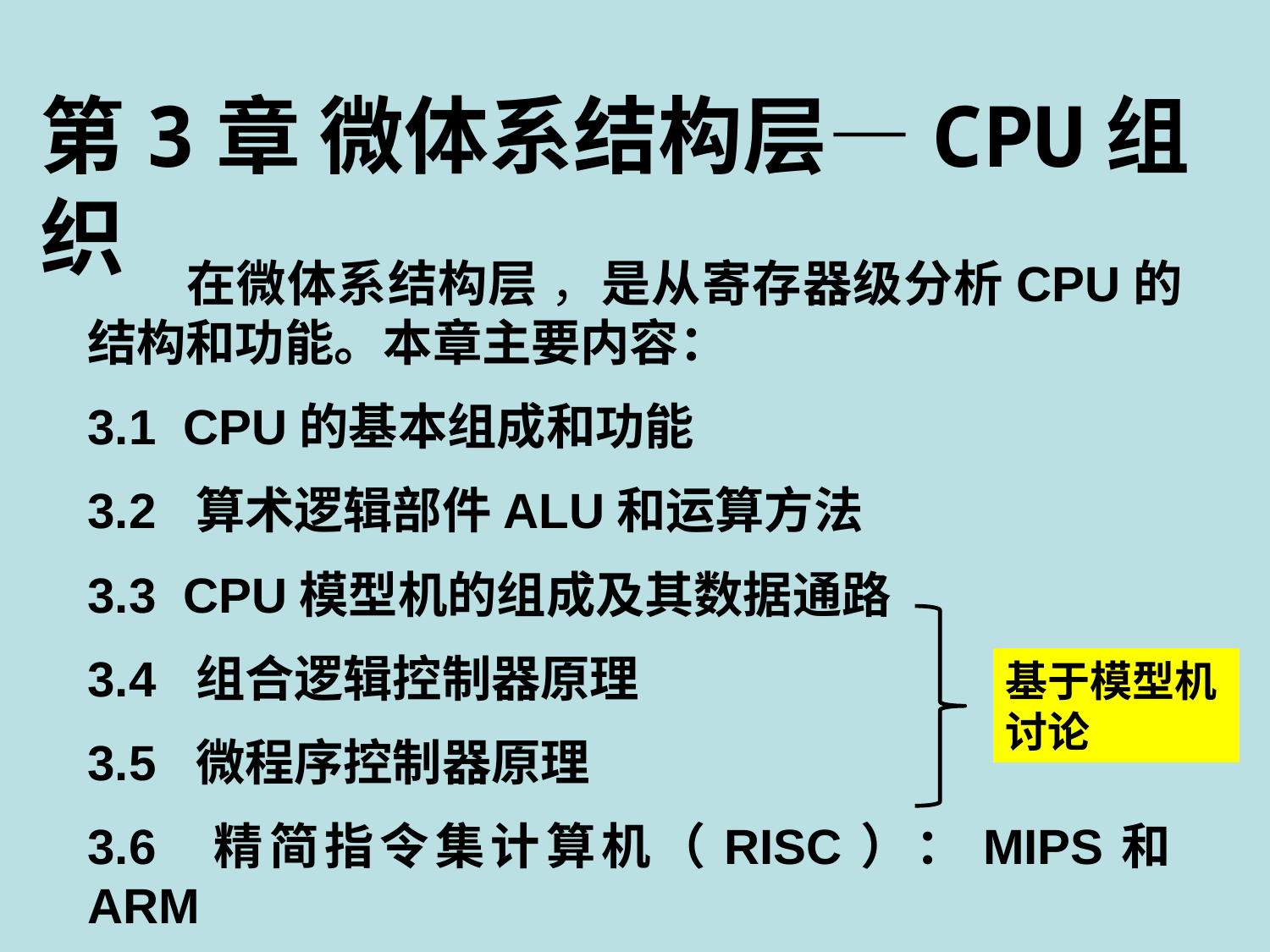

第3章 微体系结构层—CPU组织
       在微体系结构层 ，是从寄存器级分析CPU的结构和功能。本章主要内容：
3.1  CPU的基本组成和功能
3.2  算术逻辑部件ALU和运算方法
3.3  CPU模型机的组成及其数据通路
3.4  组合逻辑控制器原理
3.5  微程序控制器原理
3.6  精简指令集计算机（RISC）：MIPS和ARM

基于模型机讨论